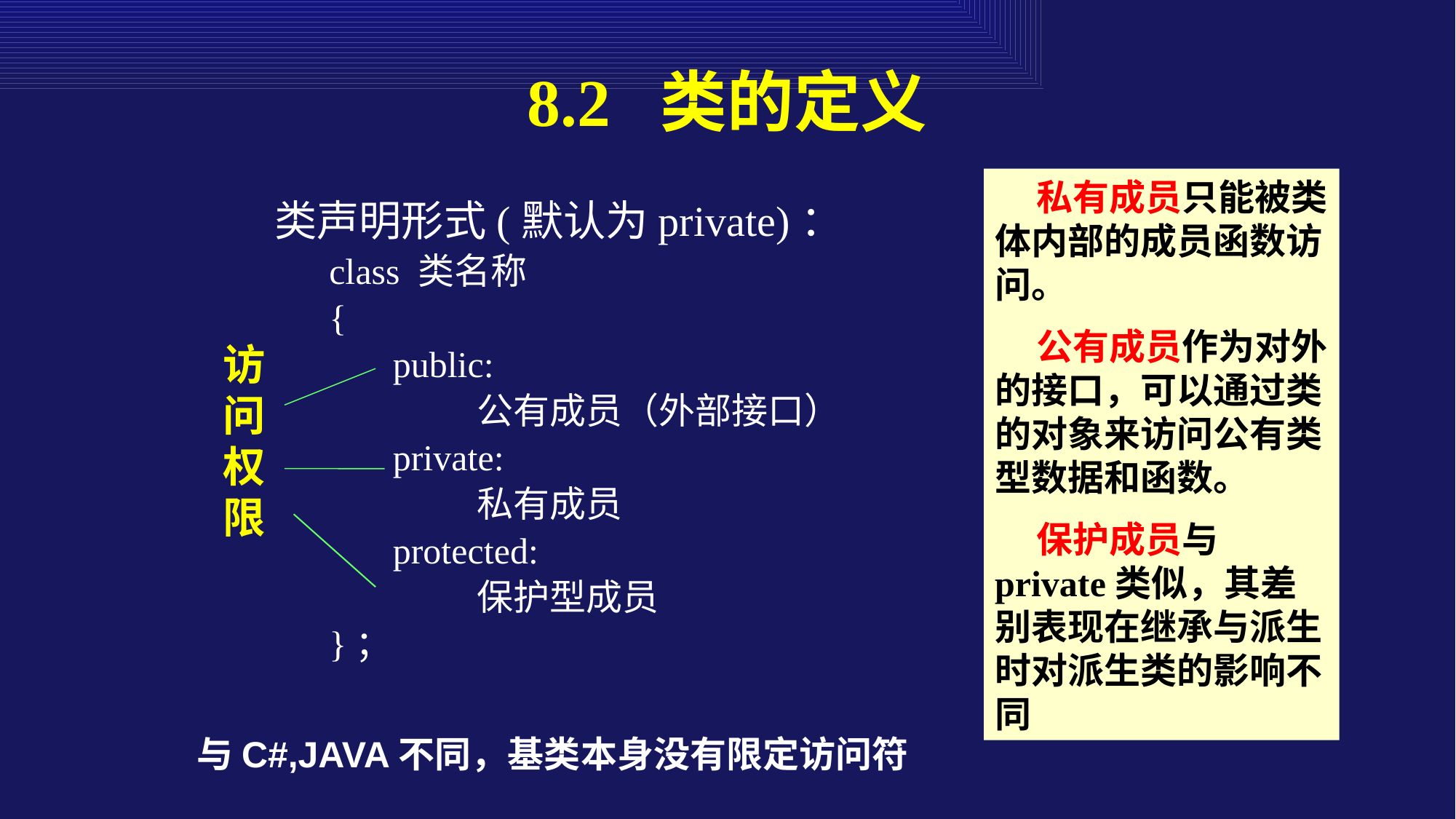

# 8.2  类的定义
    私有成员只能被类体内部的成员函数访问。
    公有成员作为对外的接口，可以通过类的对象来访问公有类型数据和函数。
    保护成员与private类似，其差别表现在继承与派生时对派生类的影响不同
类声明形式(默认为private)：
class 类名称
{
       public:
                 公有成员（外部接口）
       private:
                 私有成员
       protected:
                 保护型成员
}；

访问权限

与C#,JAVA不同，基类本身没有限定访问符